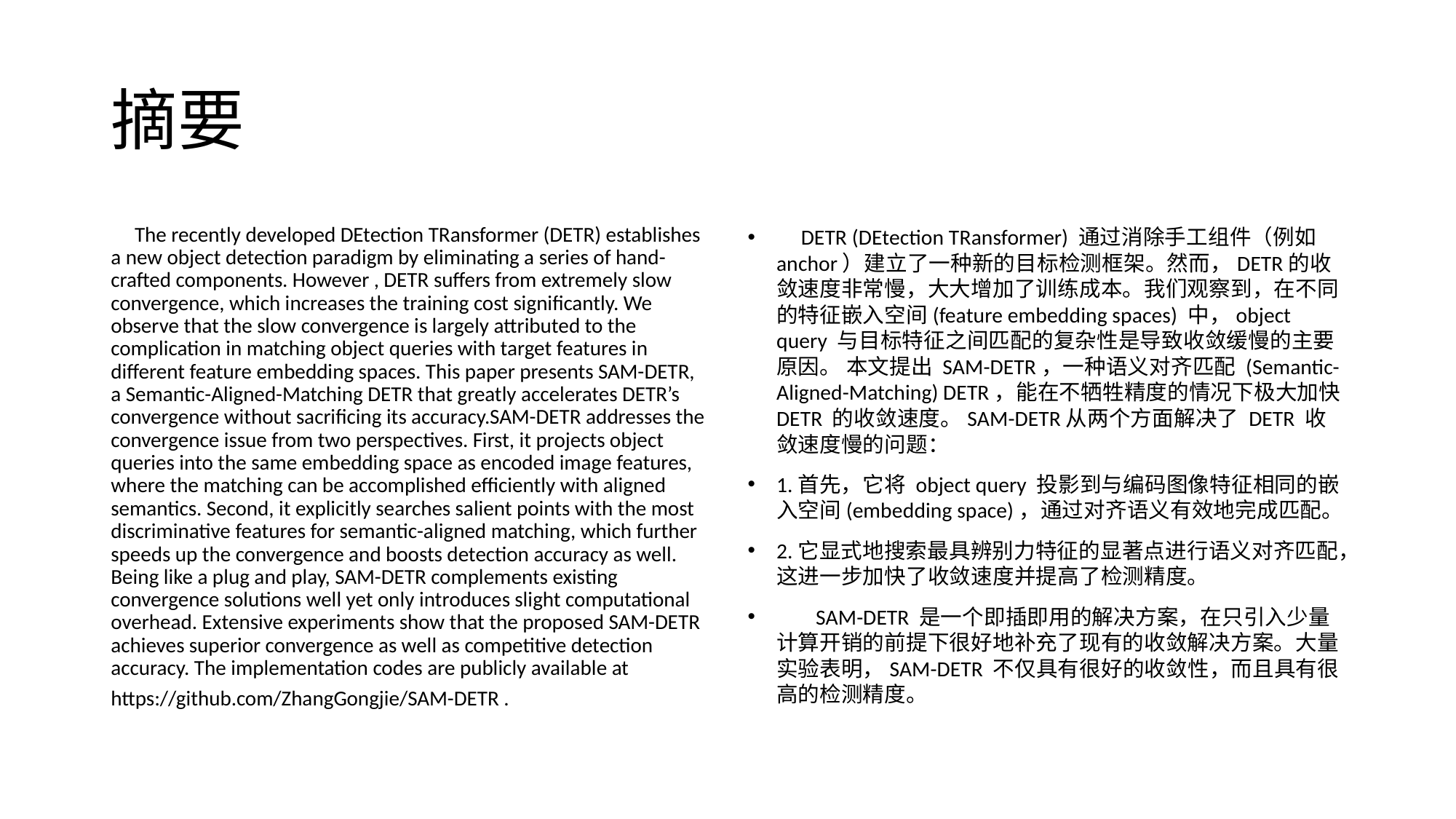

# 摘要
     The recently developed DEtection TRansformer (DETR) establishes a new object detection paradigm by eliminating a series of hand-crafted components. However , DETR suffers from extremely slow convergence, which increases the training cost significantly. We observe that the slow convergence is largely attributed to the complication in matching object queries with target features in different feature embedding spaces. This paper presents SAM-DETR, a Semantic-Aligned-Matching DETR that greatly accelerates DETR’s convergence without sacrificing its accuracy.SAM-DETR addresses the convergence issue from two perspectives. First, it projects object queries into the same embedding space as encoded image features, where the matching can be accomplished efficiently with aligned semantics. Second, it explicitly searches salient points with the most discriminative features for semantic-aligned matching, which further speeds up the convergence and boosts detection accuracy as well. Being like a plug and play, SAM-DETR complements existing convergence solutions well yet only introduces slight computational overhead. Extensive experiments show that the proposed SAM-DETR achieves superior convergence as well as competitive detection accuracy. The implementation codes are publicly available at
https://github.com/ZhangGongjie/SAM-DETR .
     DETR (DEtection TRansformer) 通过消除手工组件（例如anchor）建立了一种新的目标检测框架。然而，DETR的收敛速度非常慢，大大增加了训练成本。我们观察到，在不同的特征嵌入空间(feature embedding spaces) 中，object query 与目标特征之间匹配的复杂性是导致收敛缓慢的主要原因。 本文提出 SAM-DETR，一种语义对齐匹配 (Semantic-Aligned-Matching) DETR，能在不牺牲精度的情况下极大加快 DETR 的收敛速度。SAM-DETR从两个方面解决了 DETR 收敛速度慢的问题：
1.首先，它将 object query 投影到与编码图像特征相同的嵌入空间(embedding space)，通过对齐语义有效地完成匹配。
2.它显式地搜索最具辨别力特征的显著点进行语义对齐匹配，这进一步加快了收敛速度并提高了检测精度。
        SAM-DETR 是一个即插即用的解决方案，在只引入少量计算开销的前提下很好地补充了现有的收敛解决方案。大量实验表明，SAM-DETR 不仅具有很好的收敛性，而且具有很高的检测精度。